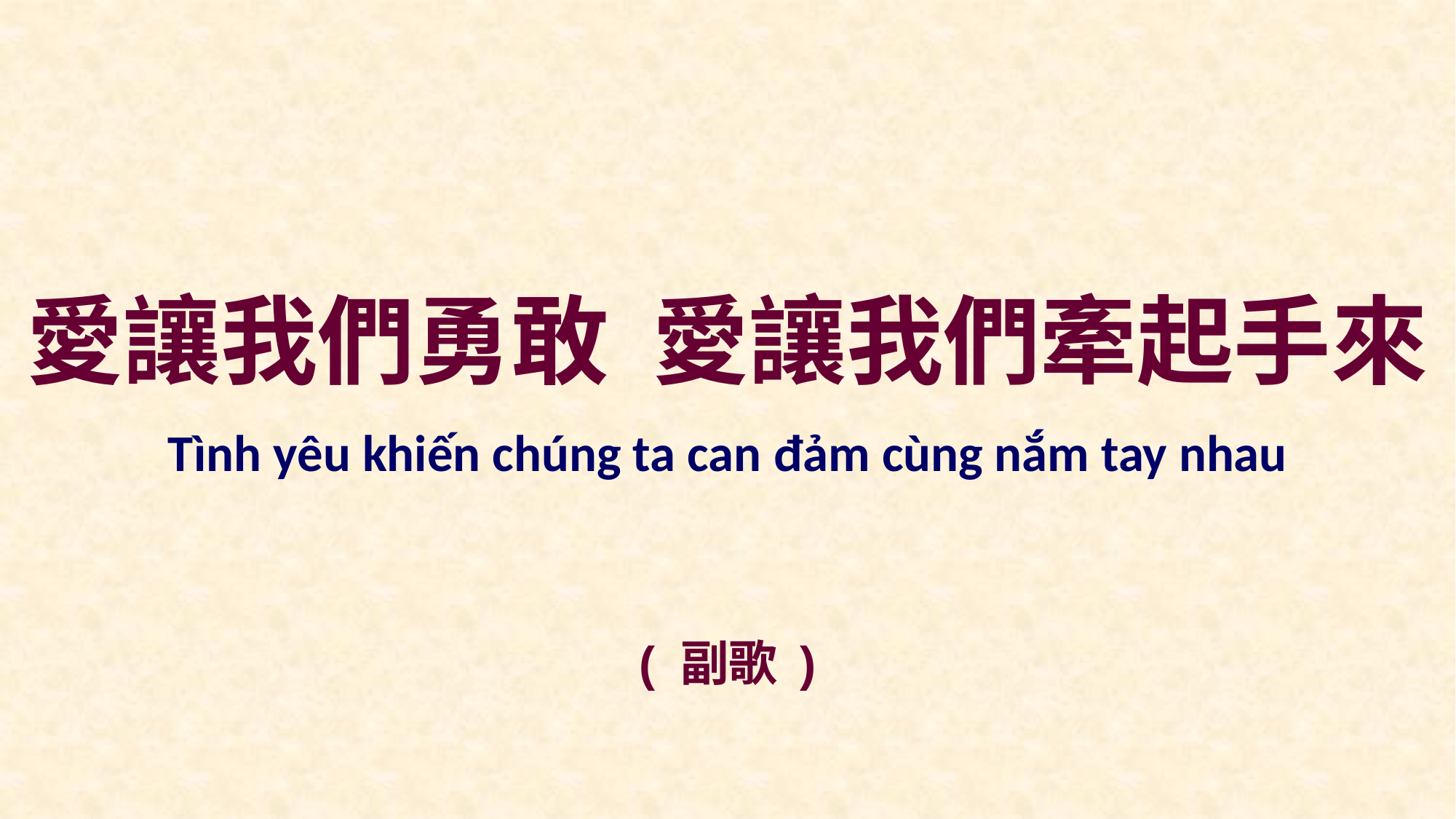

愛讓我們勇敢  愛讓我們牽起手來
Tình yêu khiến chúng ta can đảm cùng nắm tay nhau
( 副歌 )